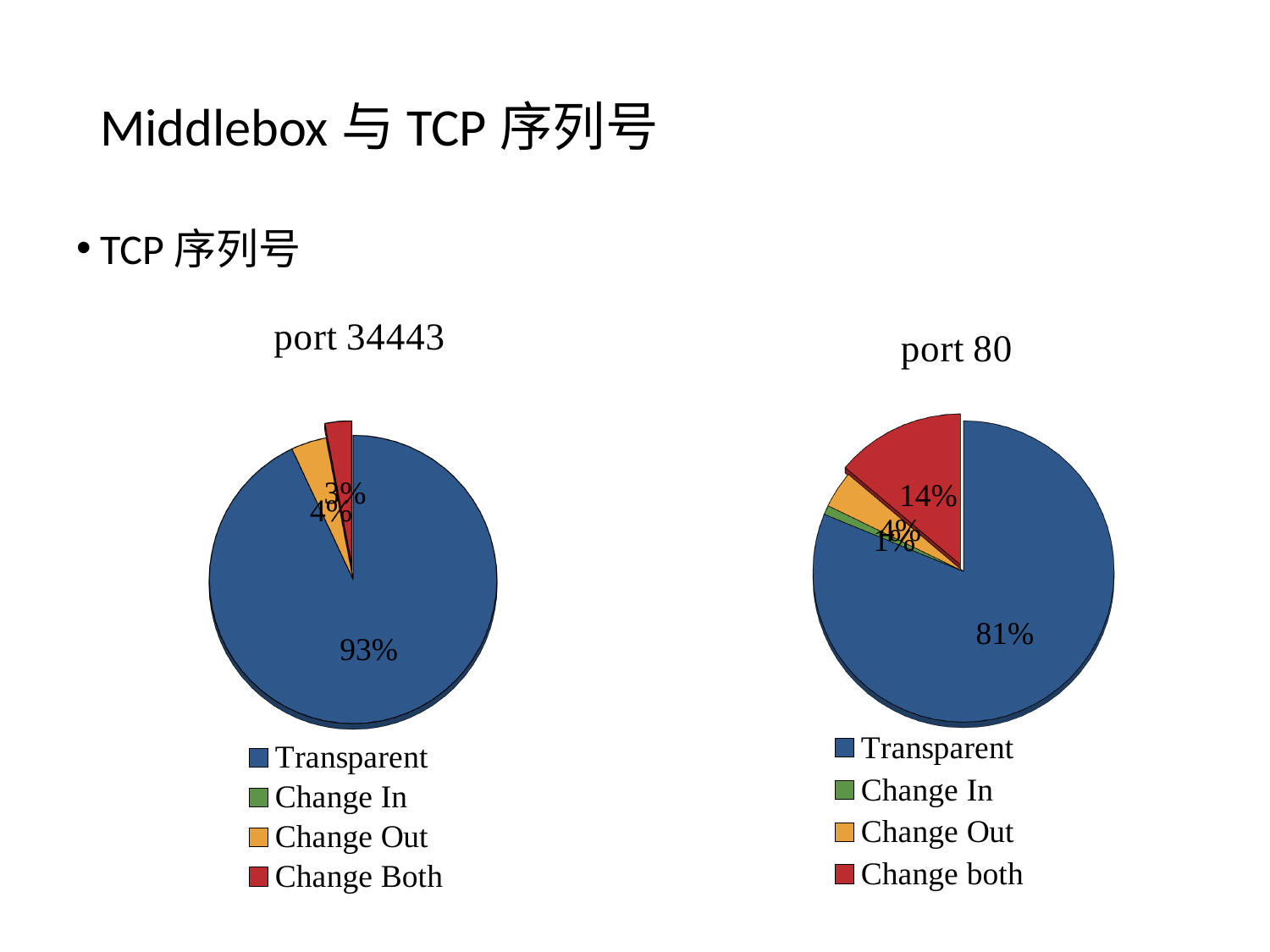

# Middlebox与TCP序列号
TCP序列号

[unsupported chart]

[unsupported chart]

64